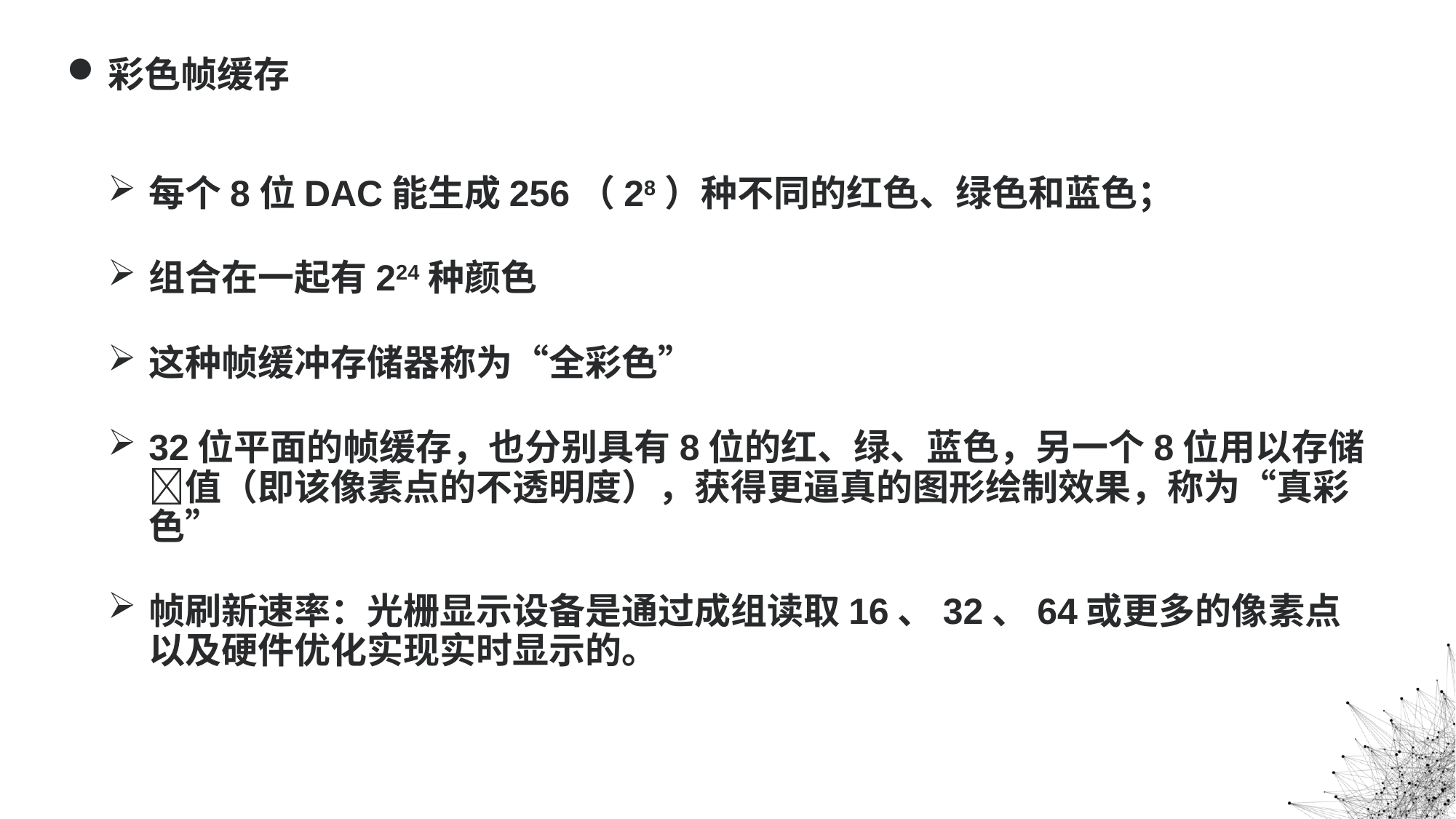

彩色帧缓存
每个8位DAC能生成256（28）种不同的红色、绿色和蓝色；
组合在一起有224种颜色
这种帧缓冲存储器称为“全彩色”
32位平面的帧缓存，也分别具有8位的红、绿、蓝色，另一个8位用以存储α值（即该像素点的不透明度），获得更逼真的图形绘制效果，称为“真彩色”
帧刷新速率：光栅显示设备是通过成组读取16、32、64或更多的像素点以及硬件优化实现实时显示的。